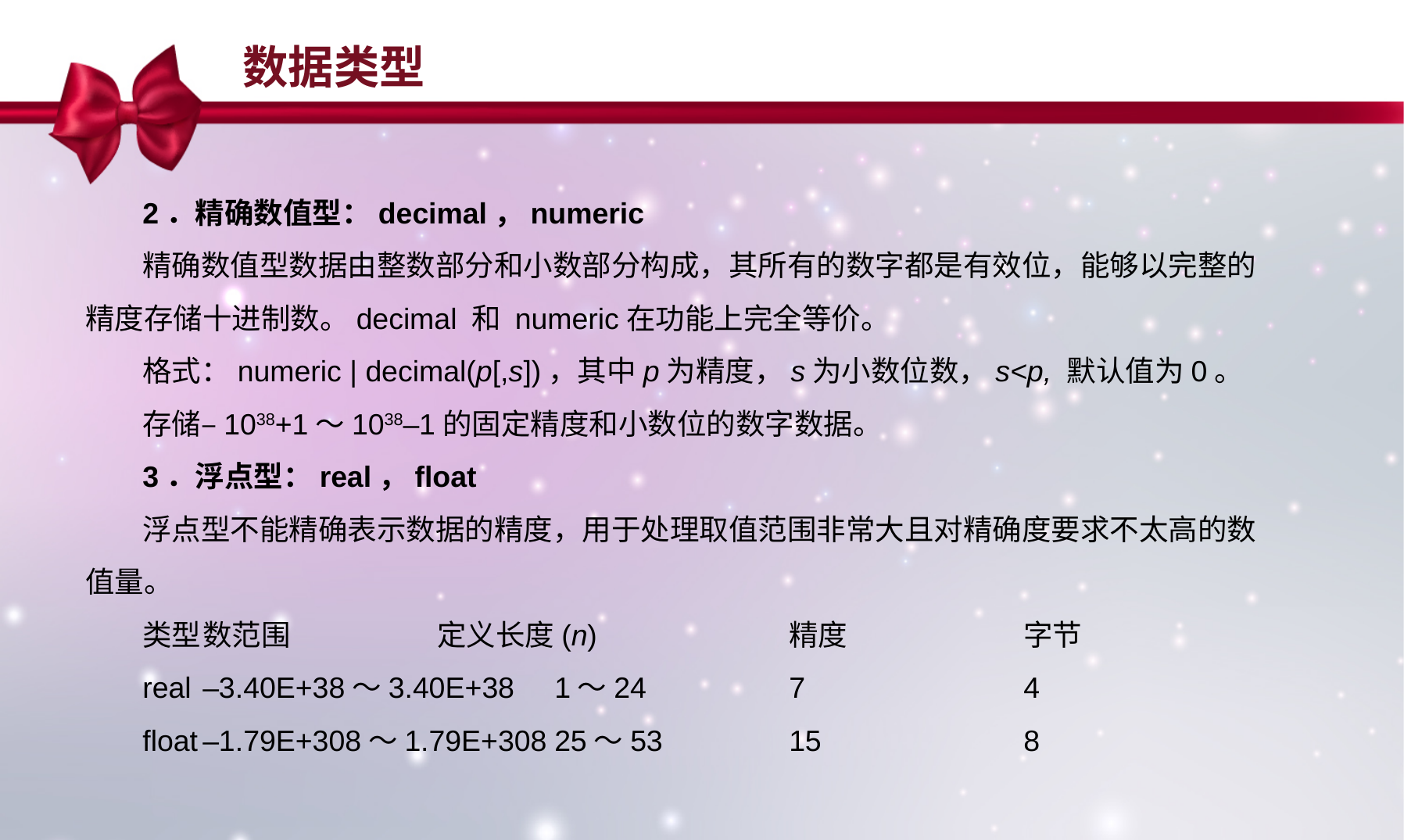

数据类型
2．精确数值型：decimal，numeric
精确数值型数据由整数部分和小数部分构成，其所有的数字都是有效位，能够以完整的精度存储十进制数。decimal 和 numeric在功能上完全等价。
格式：numeric | decimal(p[,s])，其中p为精度，s为小数位数，s<p, 默认值为0。
存储–1038+1～1038–1的固定精度和小数位的数字数据。
3．浮点型：real，float
浮点型不能精确表示数据的精度，用于处理取值范围非常大且对精确度要求不太高的数值量。
类型	数范围		定义长度(n)		精度		字节
real	–3.40E+38～3.40E+38	1～24		7		4
float	–1.79E+308～1.79E+308	25～53		15		8